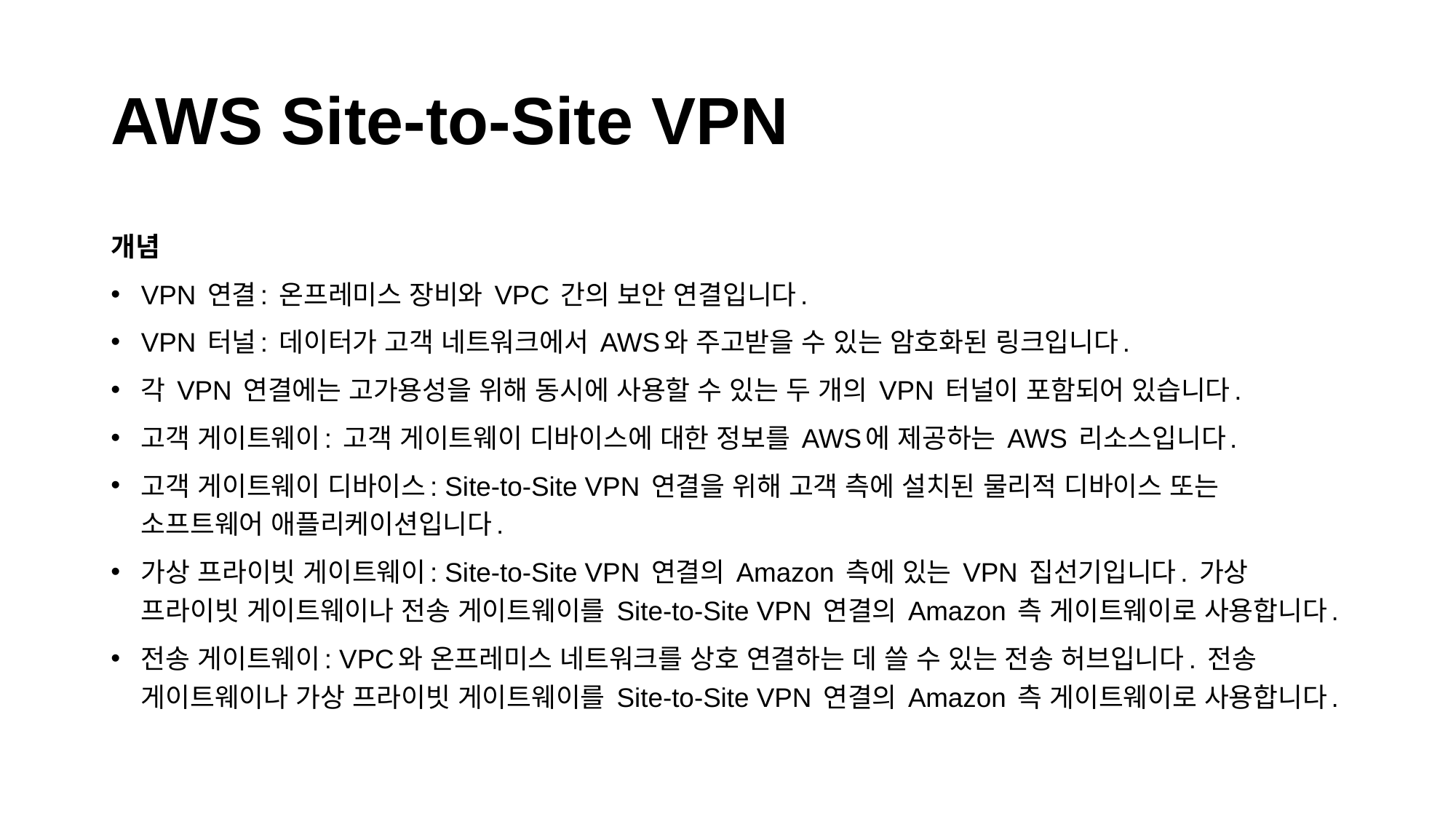

# AWS Site-to-Site VPN
개념
VPN 연결: 온프레미스 장비와 VPC 간의 보안 연결입니다.
VPN 터널: 데이터가 고객 네트워크에서 AWS와 주고받을 수 있는 암호화된 링크입니다.
각 VPN 연결에는 고가용성을 위해 동시에 사용할 수 있는 두 개의 VPN 터널이 포함되어 있습니다.
고객 게이트웨이: 고객 게이트웨이 디바이스에 대한 정보를 AWS에 제공하는 AWS 리소스입니다.
고객 게이트웨이 디바이스: Site-to-Site VPN 연결을 위해 고객 측에 설치된 물리적 디바이스 또는 소프트웨어 애플리케이션입니다.
가상 프라이빗 게이트웨이: Site-to-Site VPN 연결의 Amazon 측에 있는 VPN 집선기입니다. 가상 프라이빗 게이트웨이나 전송 게이트웨이를 Site-to-Site VPN 연결의 Amazon 측 게이트웨이로 사용합니다.
전송 게이트웨이: VPC와 온프레미스 네트워크를 상호 연결하는 데 쓸 수 있는 전송 허브입니다. 전송 게이트웨이나 가상 프라이빗 게이트웨이를 Site-to-Site VPN 연결의 Amazon 측 게이트웨이로 사용합니다.